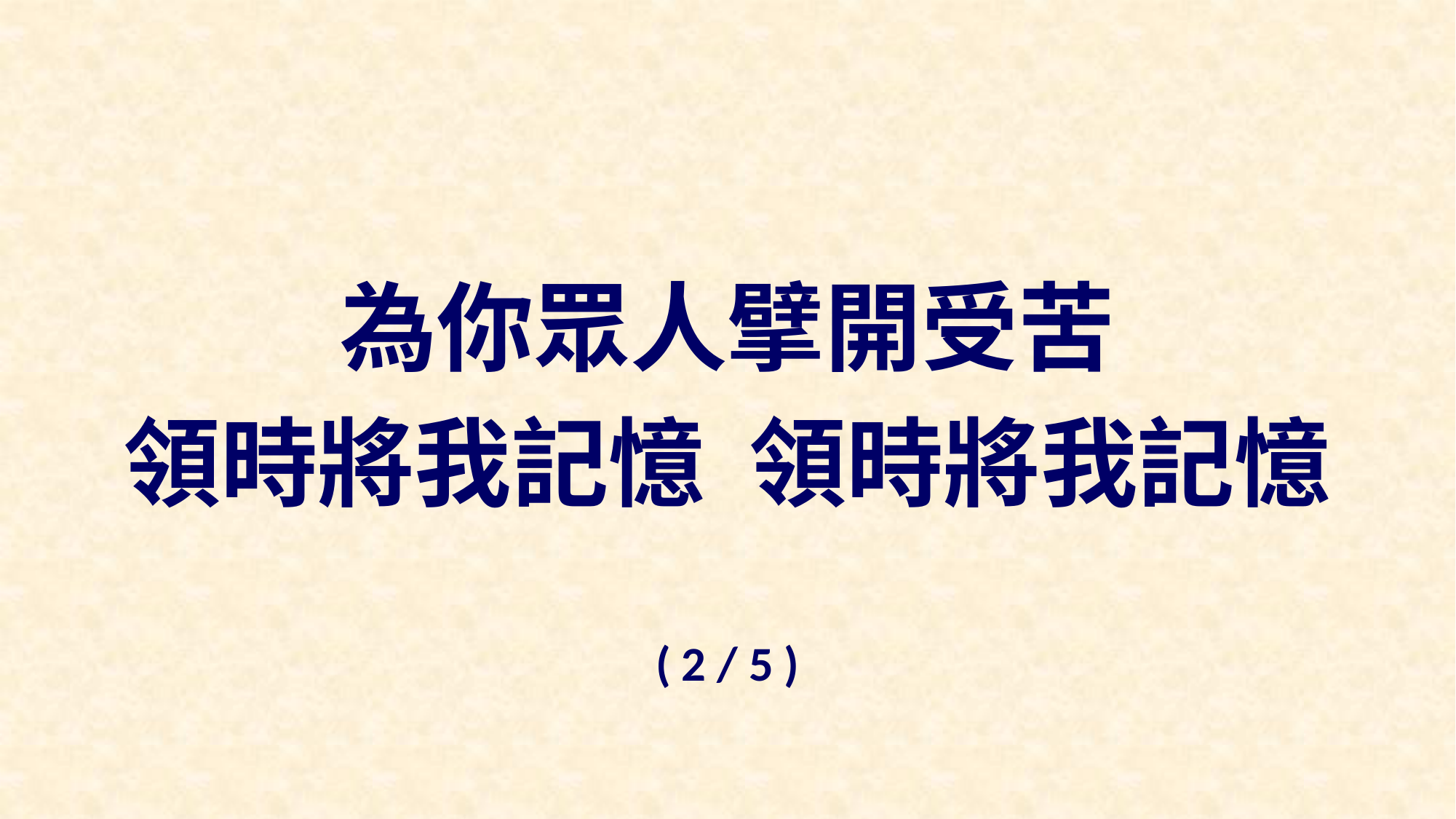

為你眾人擘開受苦
領時將我記憶  領時將我記憶
( 2 / 5 )